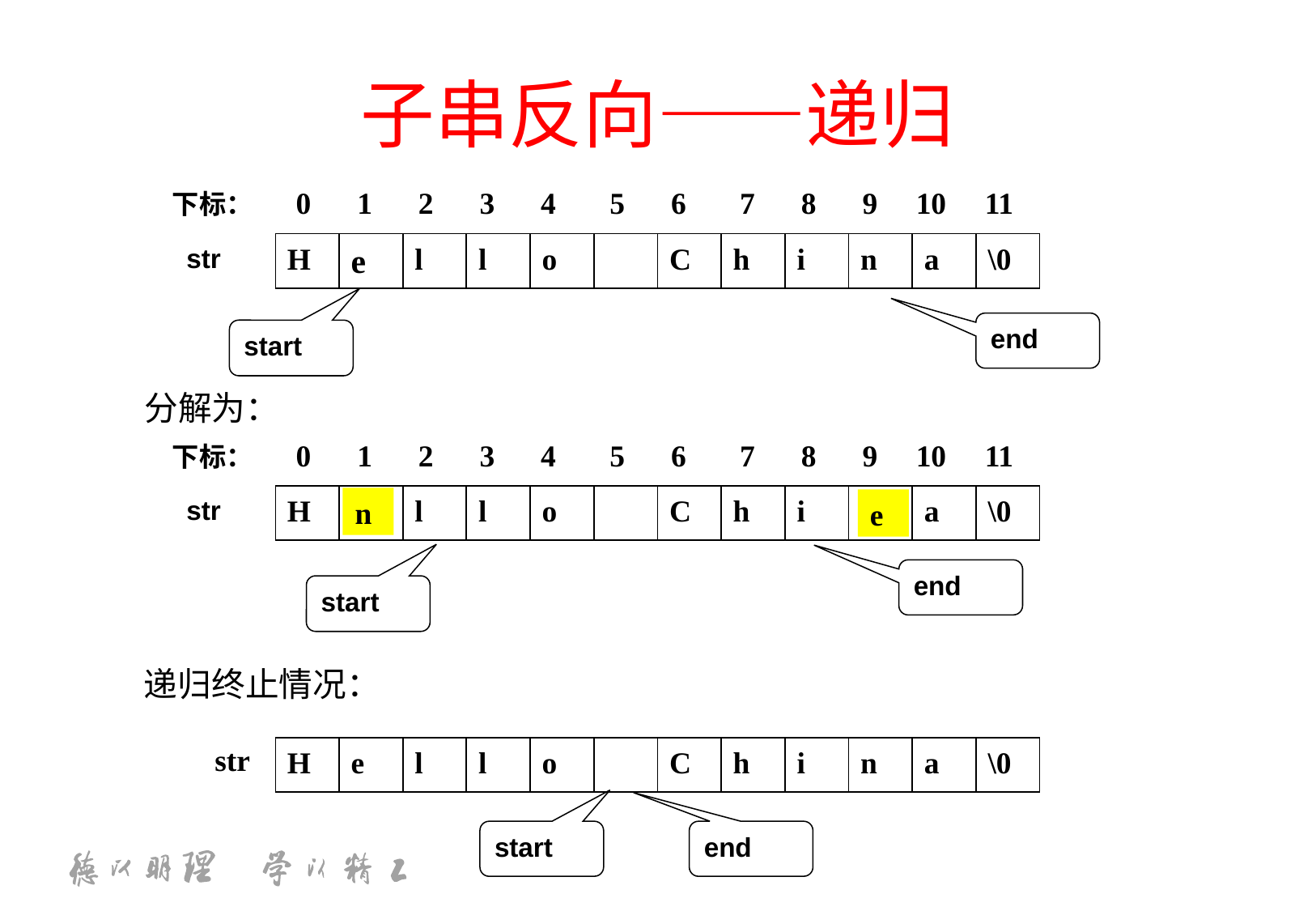

# 子串反向——递归
下标：      0      1      2      3      4       5      6       7      8      9     10     11
H
e
l
l
o

C
h
i
n
a
\0
str
end

start

分解为：
下标：      0      1      2      3      4       5      6       7      8      9     10     11
H
e
l
l
o

C
h
i
n
a
\0
str
n
e
end

start

递归终止情况：
str
H
e
l
l
o

C
h
i
n
a
\0
start

end